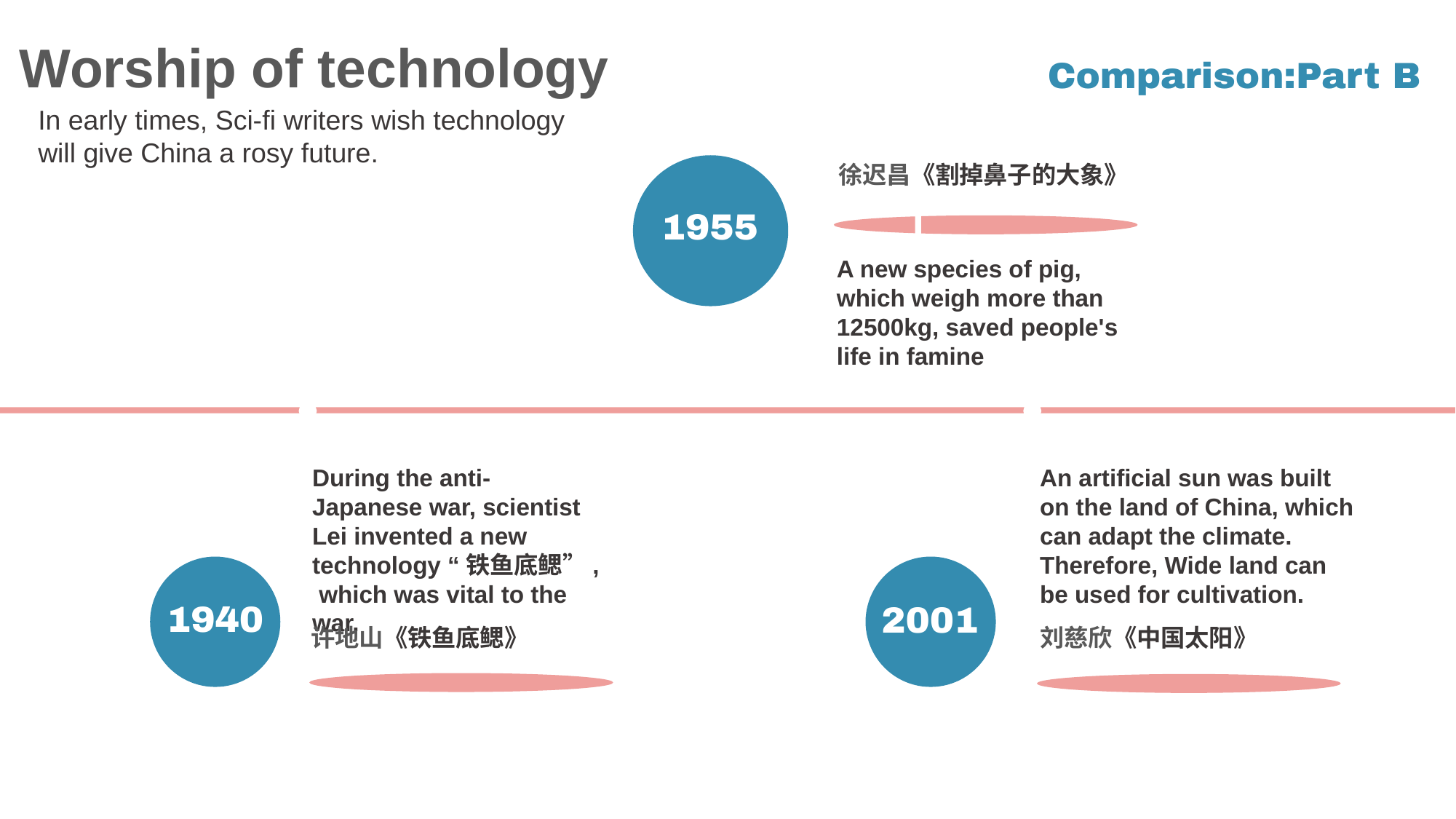

Worship of technology
In early times, Sci-fi writers wish technology will give China a rosy future.
Comparison:Part B

1955
徐迟昌《割掉鼻子的大象》

A new species of pig,
which weigh more than 12500kg, saved people's life in famine

During the anti-Japanese war, scientist Lei invented a new technology “铁鱼底鳃”, which was vital to the war.
An artificial sun was built on the land of China, which can adapt the climate. Therefore, Wide land can be used for cultivation.

1940

2001
许地山《铁鱼底鳃》
刘慈欣《中国太阳》